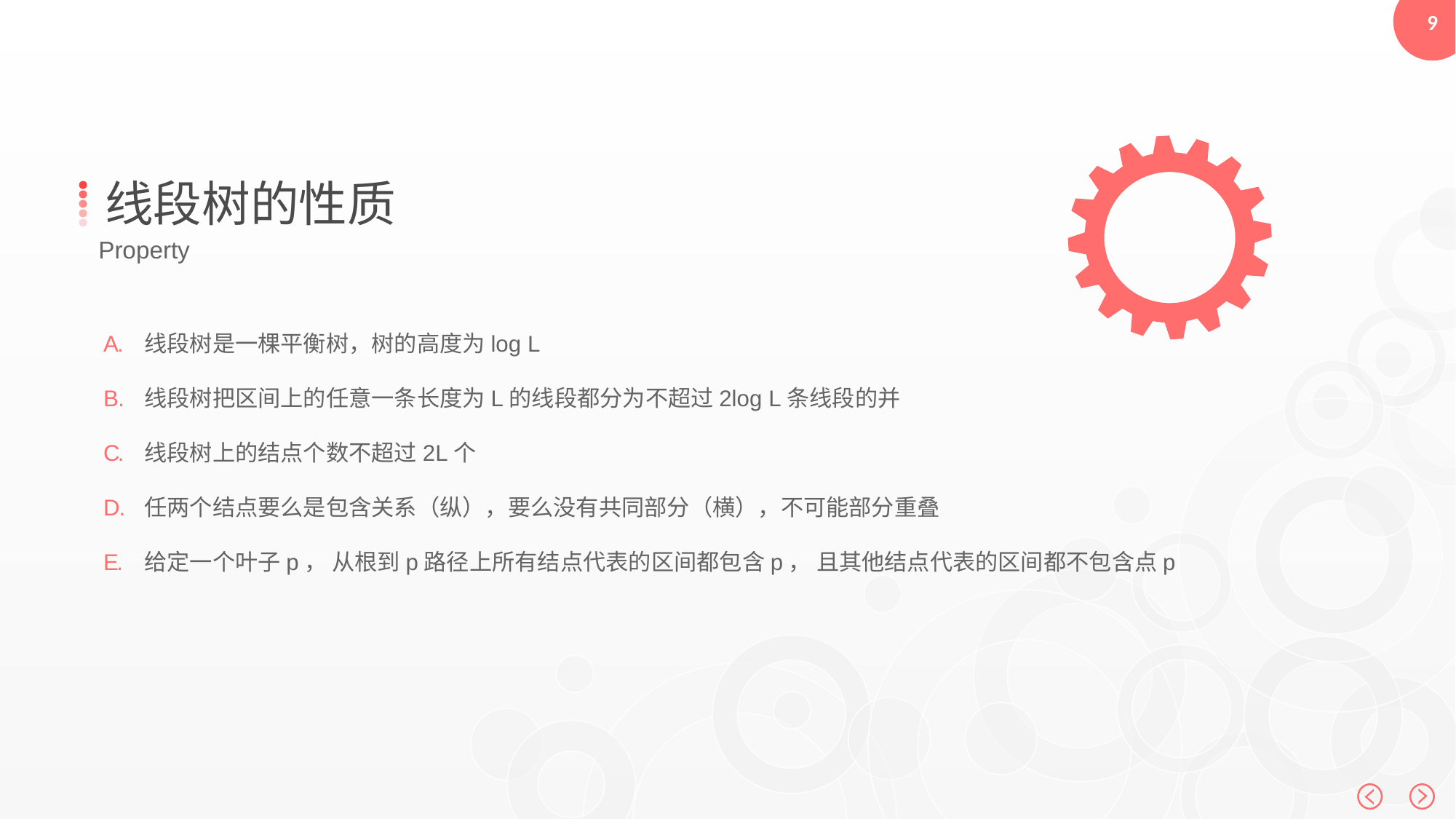

线段树的性质
Property
线段树是一棵平衡树，树的高度为log L

线段树把区间上的任意一条长度为L的线段都分为不超过2log L条线段的并

线段树上的结点个数不超过2L个

任两个结点要么是包含关系（纵），要么没有共同部分（横），不可能部分重叠

给定一个叶子p， 从根到p路径上所有结点代表的区间都包含p， 且其他结点代表的区间都不包含点p